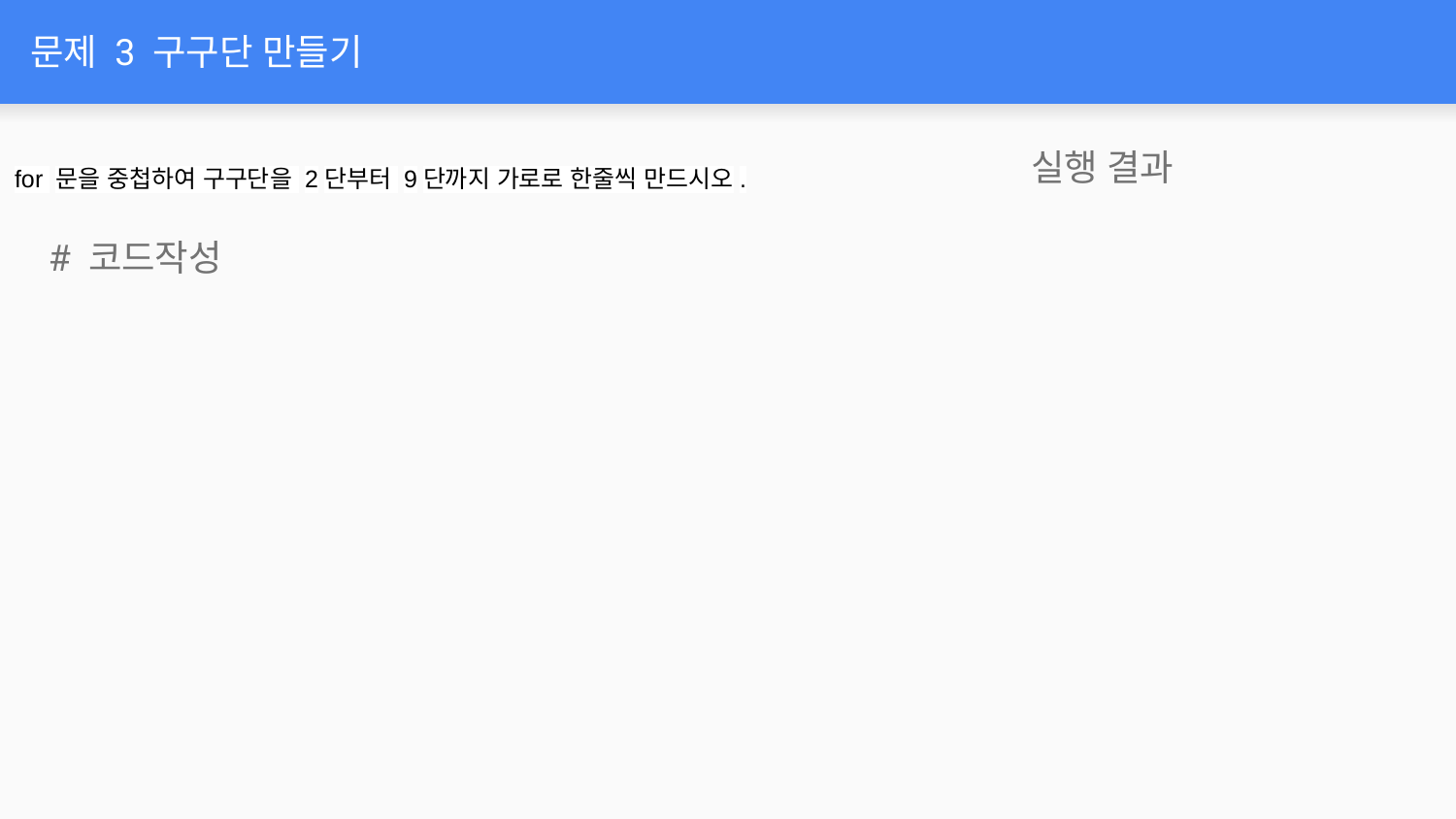

# 문제 3 구구단 만들기
실행 결과
for 문을 중첩하여 구구단을 2단부터 9단까지 가로로 한줄씩 만드시오.

# 코드작성